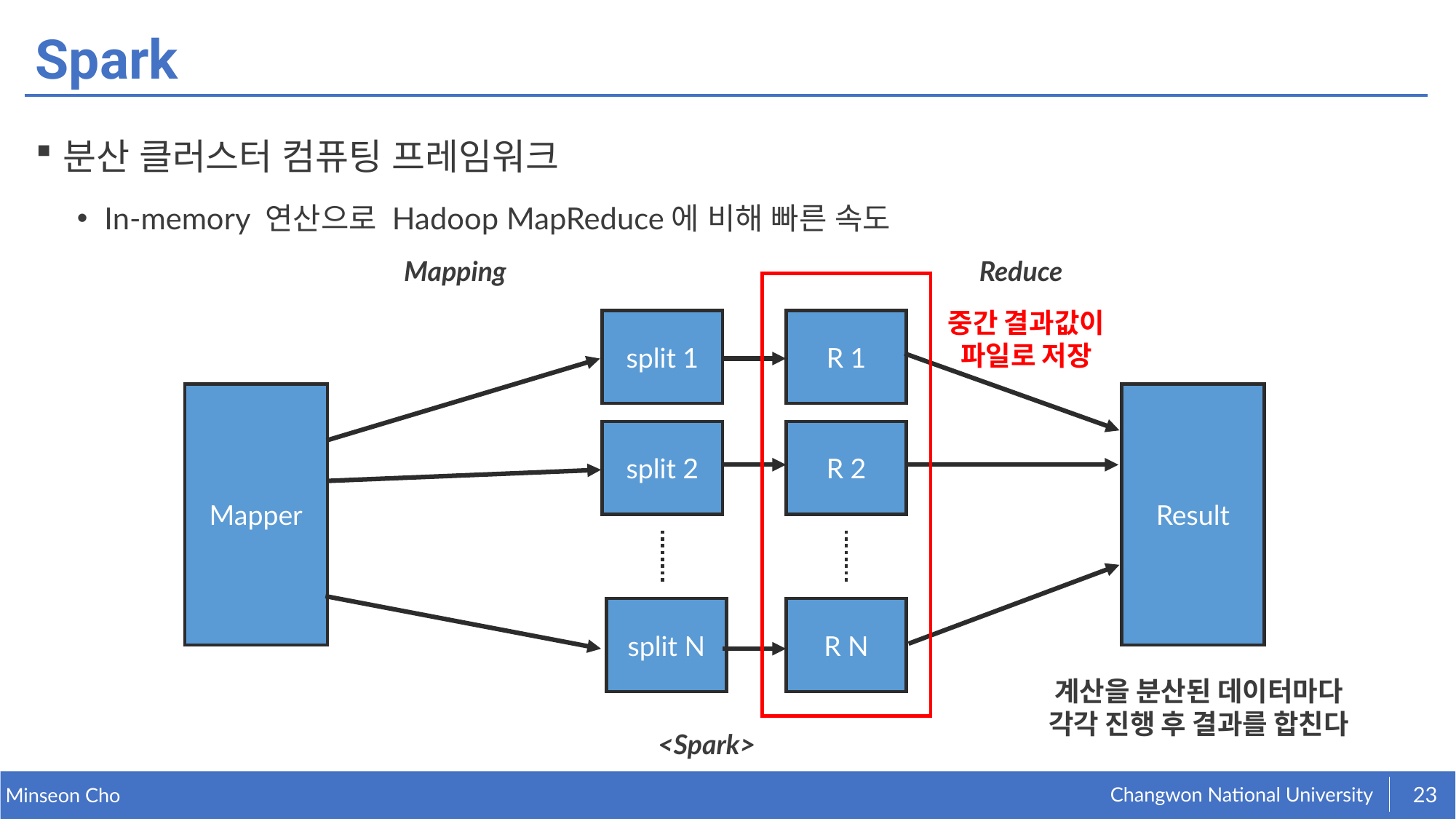

# Spark
분산 클러스터 컴퓨팅 프레임워크
In-memory 연산으로 Hadoop MapReduce에 비해 빠른 속도
Mapping
Reduce

중간 결과값이
파일로 저장
split 1
R 1
Result
Mapper
split 2
R 2
split N
R N
계산을 분산된 데이터마다
각각 진행 후 결과를 합친다
<Spark>
23